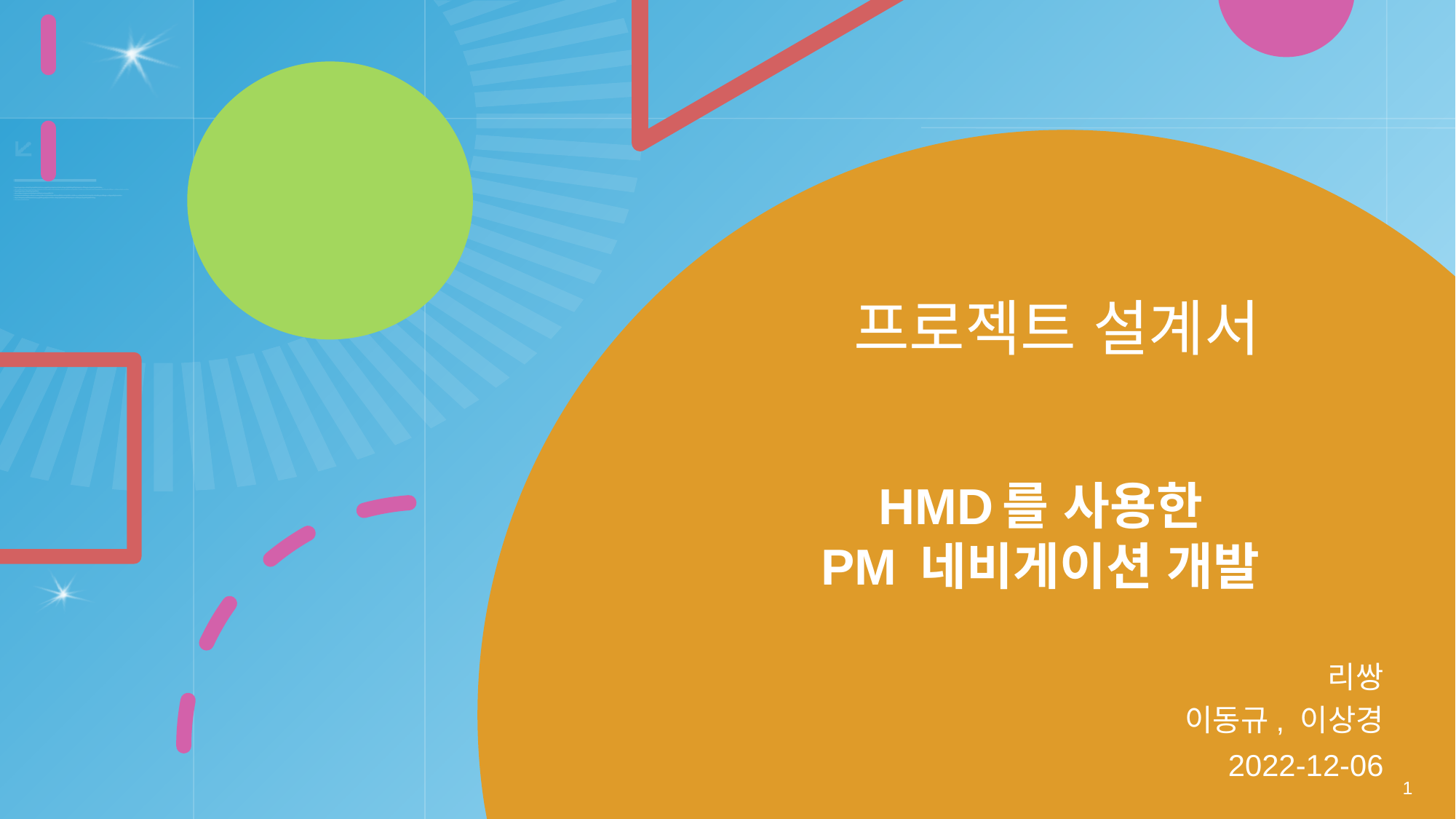

프로젝트 설계서
# HMD를 사용한 PM 네비게이션 개발

리쌍
이동규, 이상경
2022-12-06
1